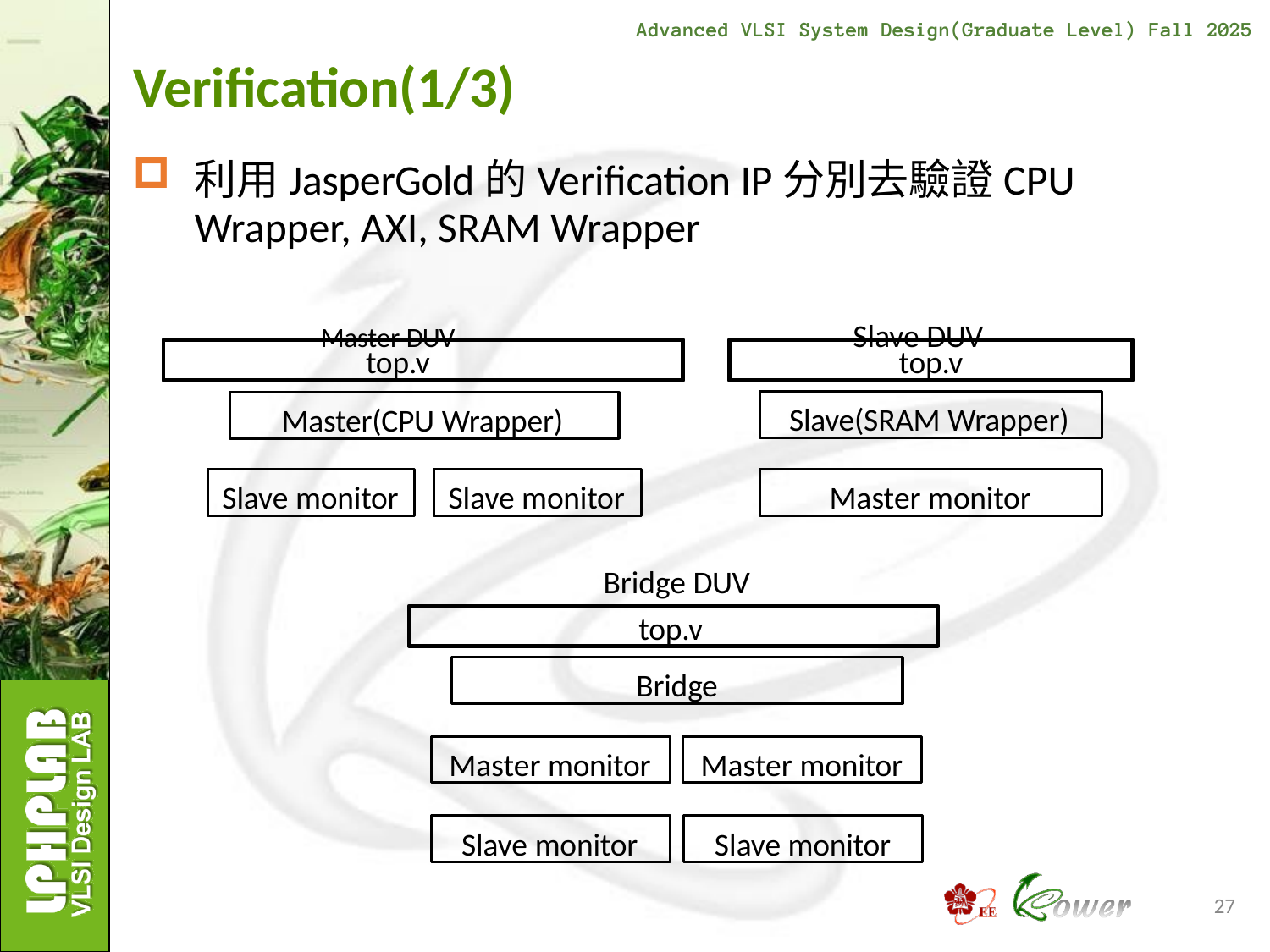

Advanced VLSI System Design(Graduate Level) Fall 2025
# Verification(1/3)
利用JasperGold的Verification IP分別去驗證CPU Wrapper, AXI, SRAM Wrapper
Master DUV	Slave DUV
top.v
top.v
Slave(SRAM Wrapper)
Master(CPU Wrapper)
Slave monitor
Slave monitor
Master monitor
Bridge DUV
top.v
Bridge
Master monitor
Master monitor
Slave monitor
Slave monitor
27